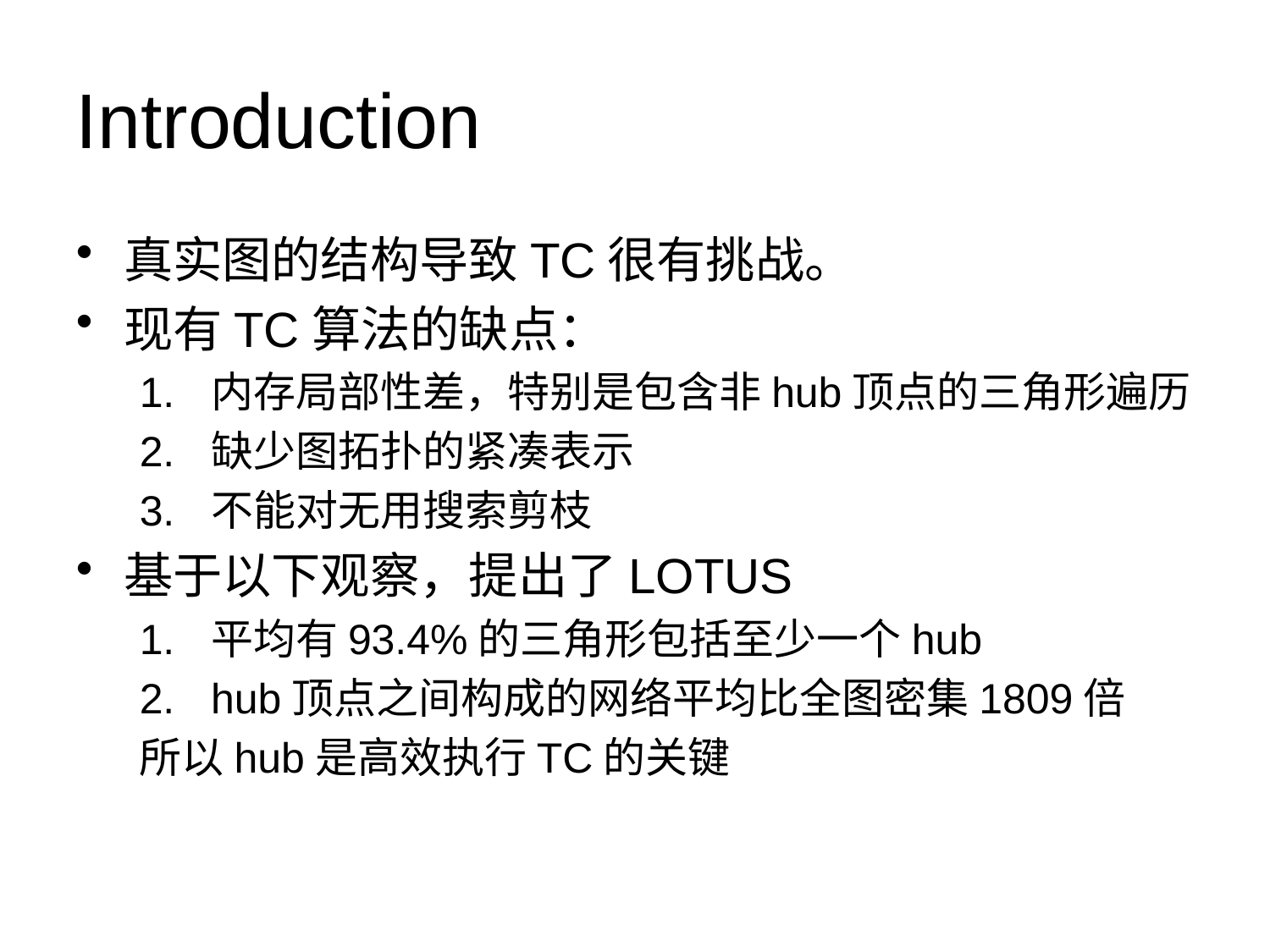

# Introduction
真实图的结构导致TC很有挑战。
现有TC算法的缺点：
内存局部性差，特别是包含非hub顶点的三角形遍历
缺少图拓扑的紧凑表示
不能对无用搜索剪枝
基于以下观察，提出了LOTUS
平均有93.4%的三角形包括至少一个hub
hub顶点之间构成的网络平均比全图密集1809倍
所以hub是高效执行TC的关键